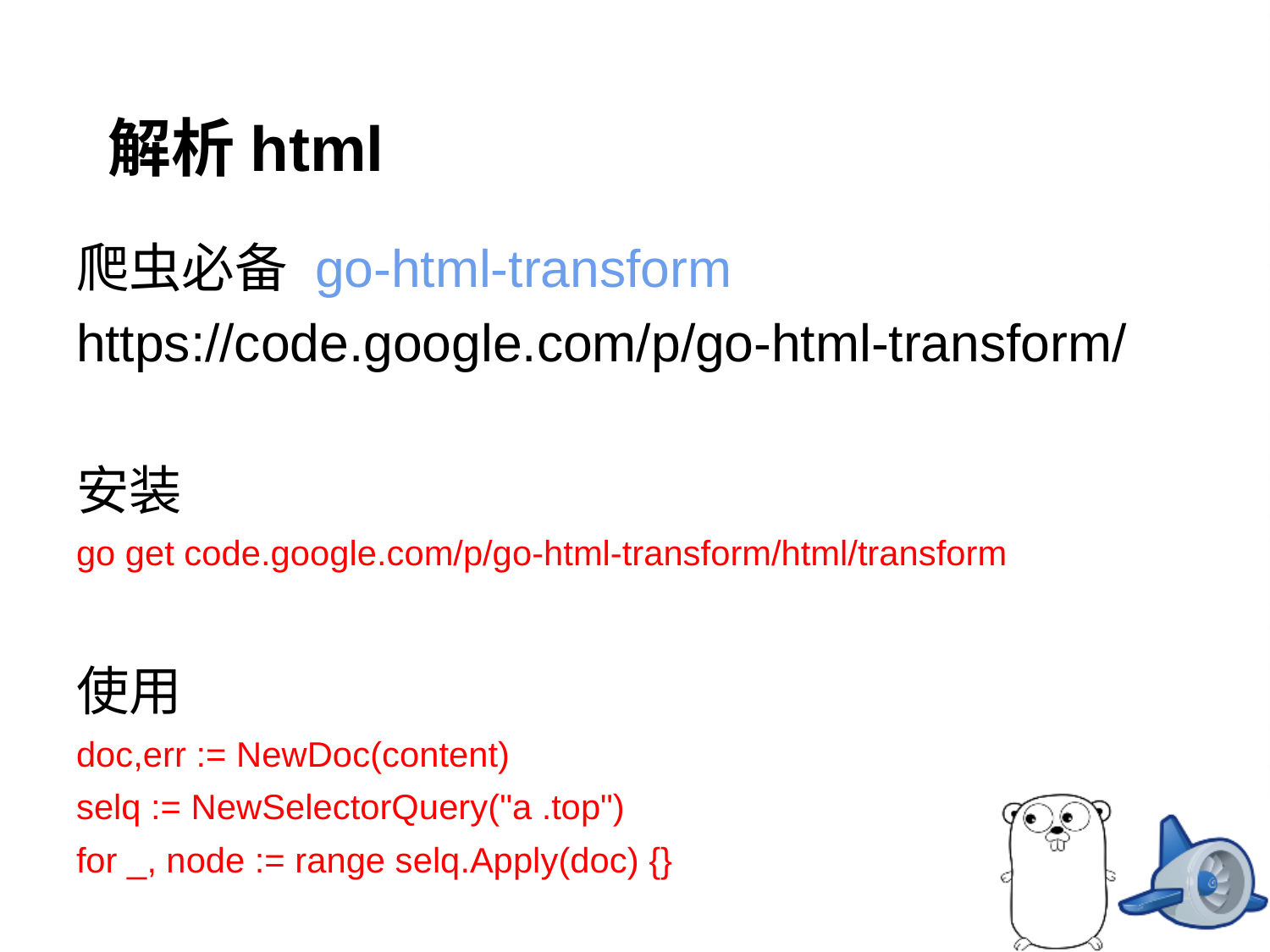

# 解析html
爬虫必备 go-html-transform
https://code.google.com/p/go-html-transform/

安装
go get code.google.com/p/go-html-transform/html/transform

使用
doc,err := NewDoc(content)
selq := NewSelectorQuery("a .top")
for _, node := range selq.Apply(doc) {}